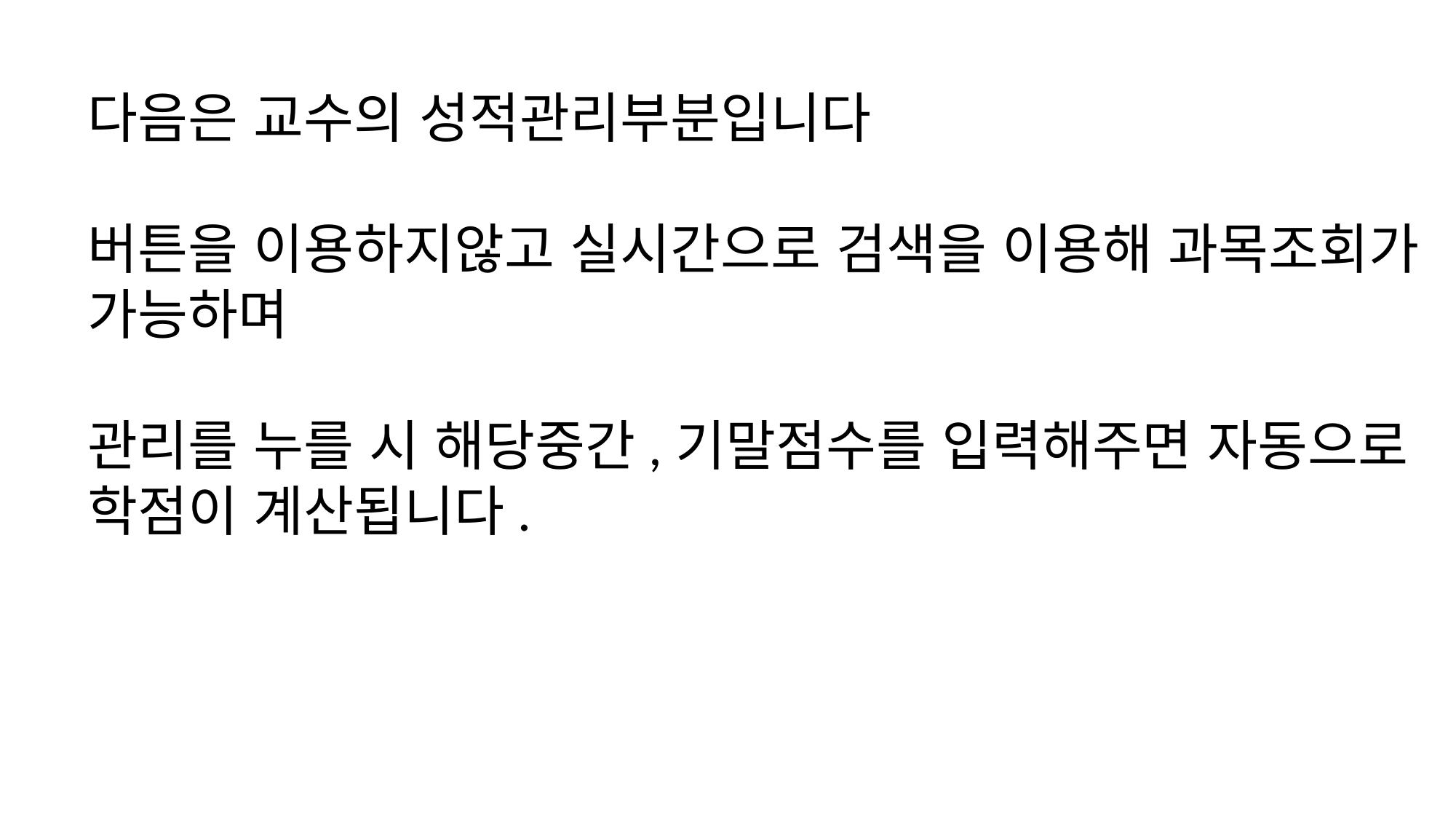

다음은 교수의 성적관리부분입니다

버튼을 이용하지않고 실시간으로 검색을 이용해 과목조회가 가능하며

관리를 누를 시 해당중간,기말점수를 입력해주면 자동으로 학점이 계산됩니다.